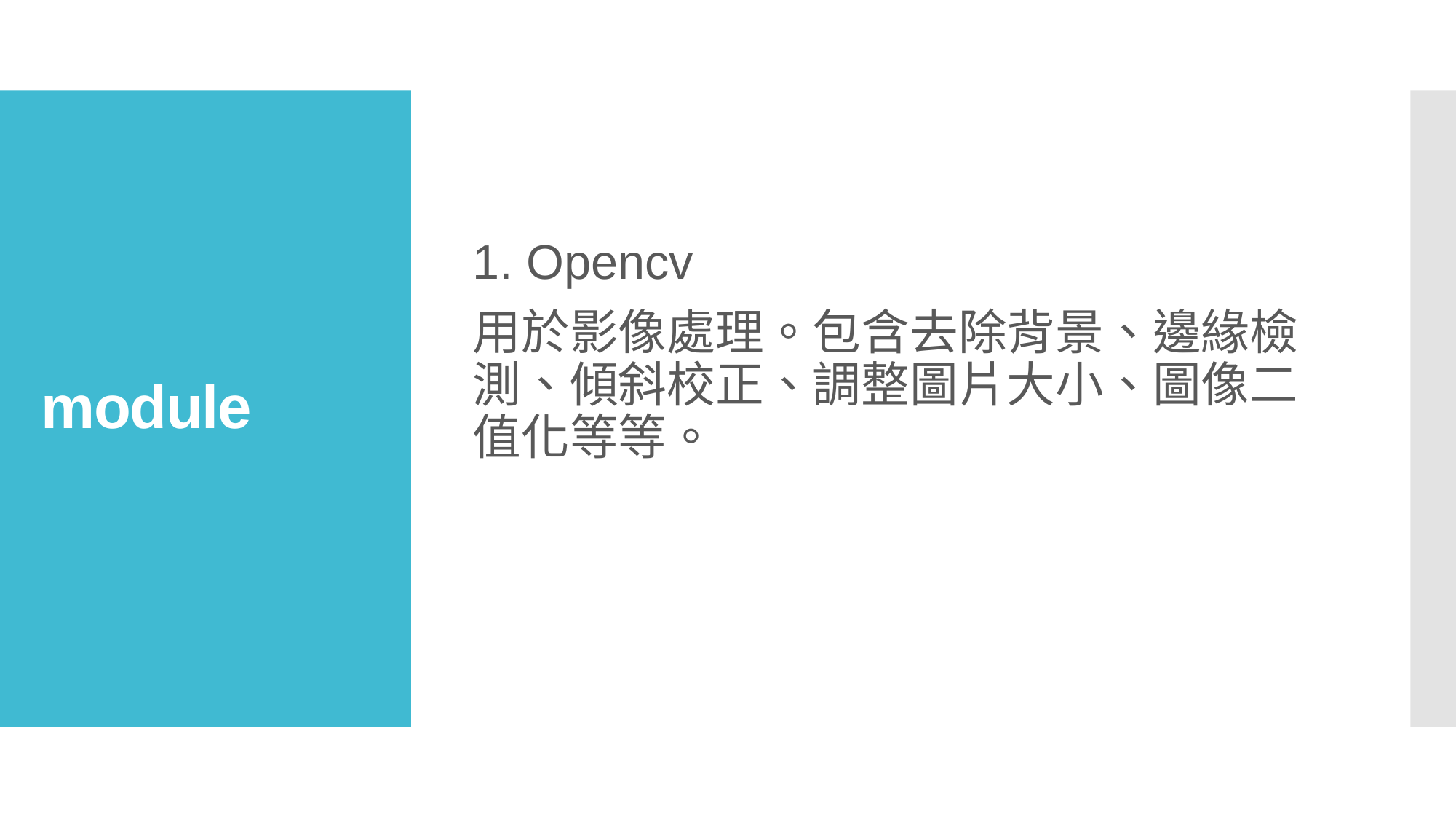

1. Opencv
用於影像處理。包含去除背景、邊緣檢測、傾斜校正、調整圖片大小、圖像二值化等等。

# module